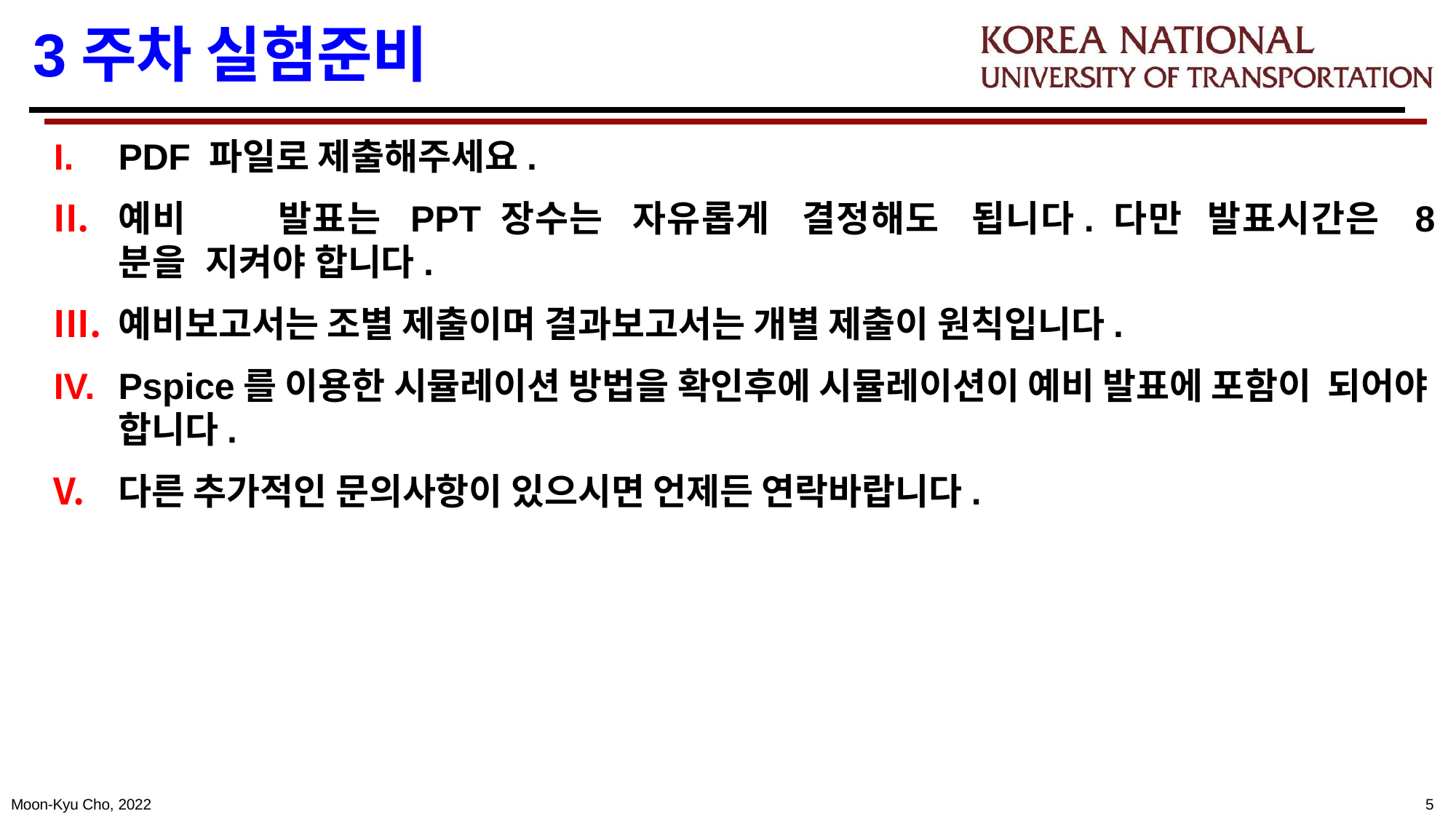

# 3주차 실험준비
PDF 파일로 제출해주세요.
예비	발표는	PPT	장수는	자유롭게	결정해도	됩니다.	다만	발표시간은	8분을  지켜야 합니다.
예비보고서는 조별 제출이며 결과보고서는 개별 제출이 원칙입니다.
Pspice를 이용한 시뮬레이션 방법을 확인후에 시뮬레이션이 예비 발표에 포함이  되어야 합니다.
다른 추가적인 문의사항이 있으시면 언제든 연락바랍니다.
Moon-Kyu Cho, 2022
5